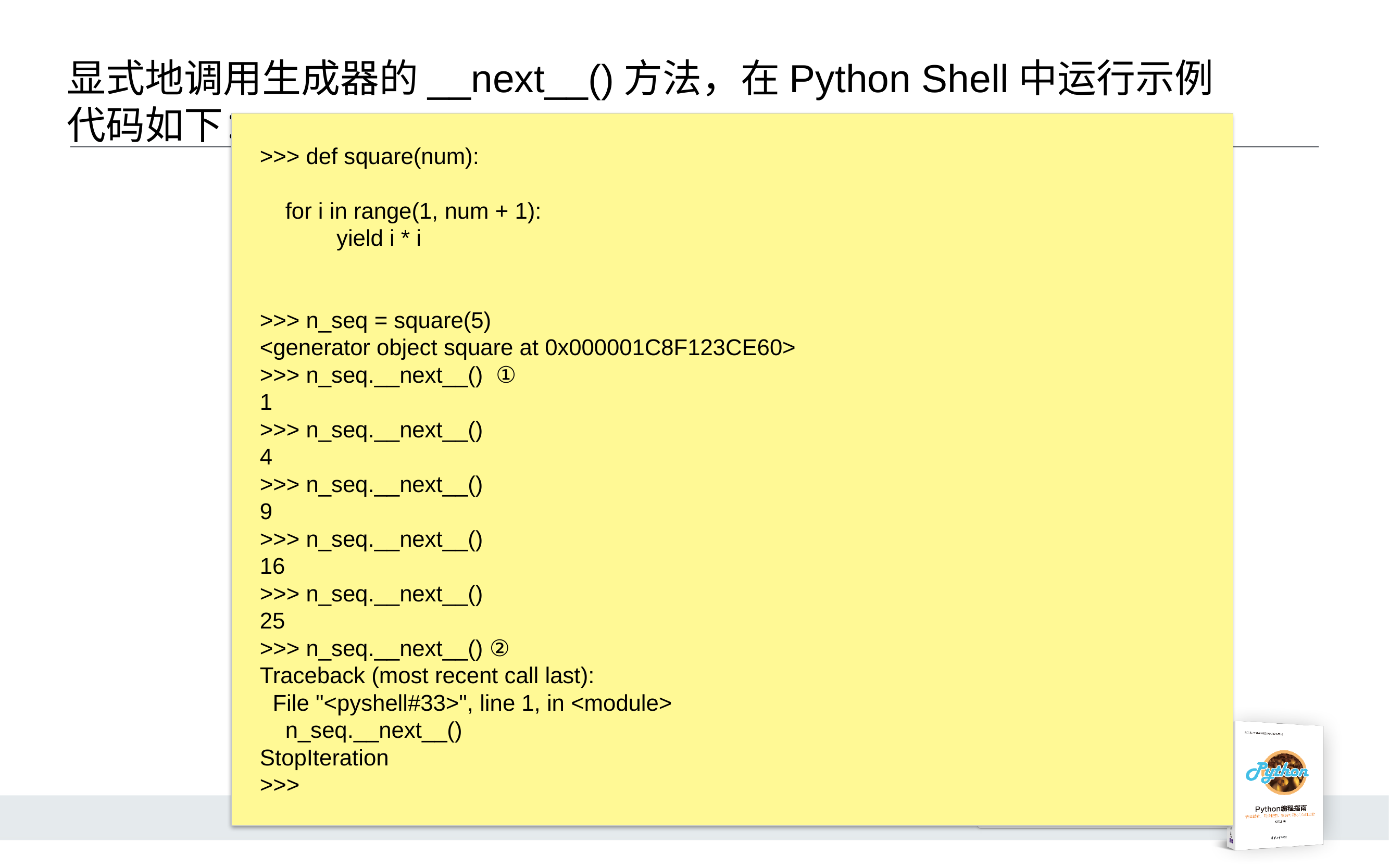

# 显式地调用生成器的__next__()方法，在Python Shell中运行示例代码如下：
>>> def square(num):

    for i in range(1, num + 1):
            yield i * i

>>> n_seq = square(5)
<generator object square at 0x000001C8F123CE60>
>>> n_seq.__next__()  ①
1
>>> n_seq.__next__()
4
>>> n_seq.__next__()
9
>>> n_seq.__next__()
16
>>> n_seq.__next__()
25
>>> n_seq.__next__() ②
Traceback (most recent call last):
  File "<pyshell#33>", line 1, in <module>
    n_seq.__next__()
StopIteration
>>>